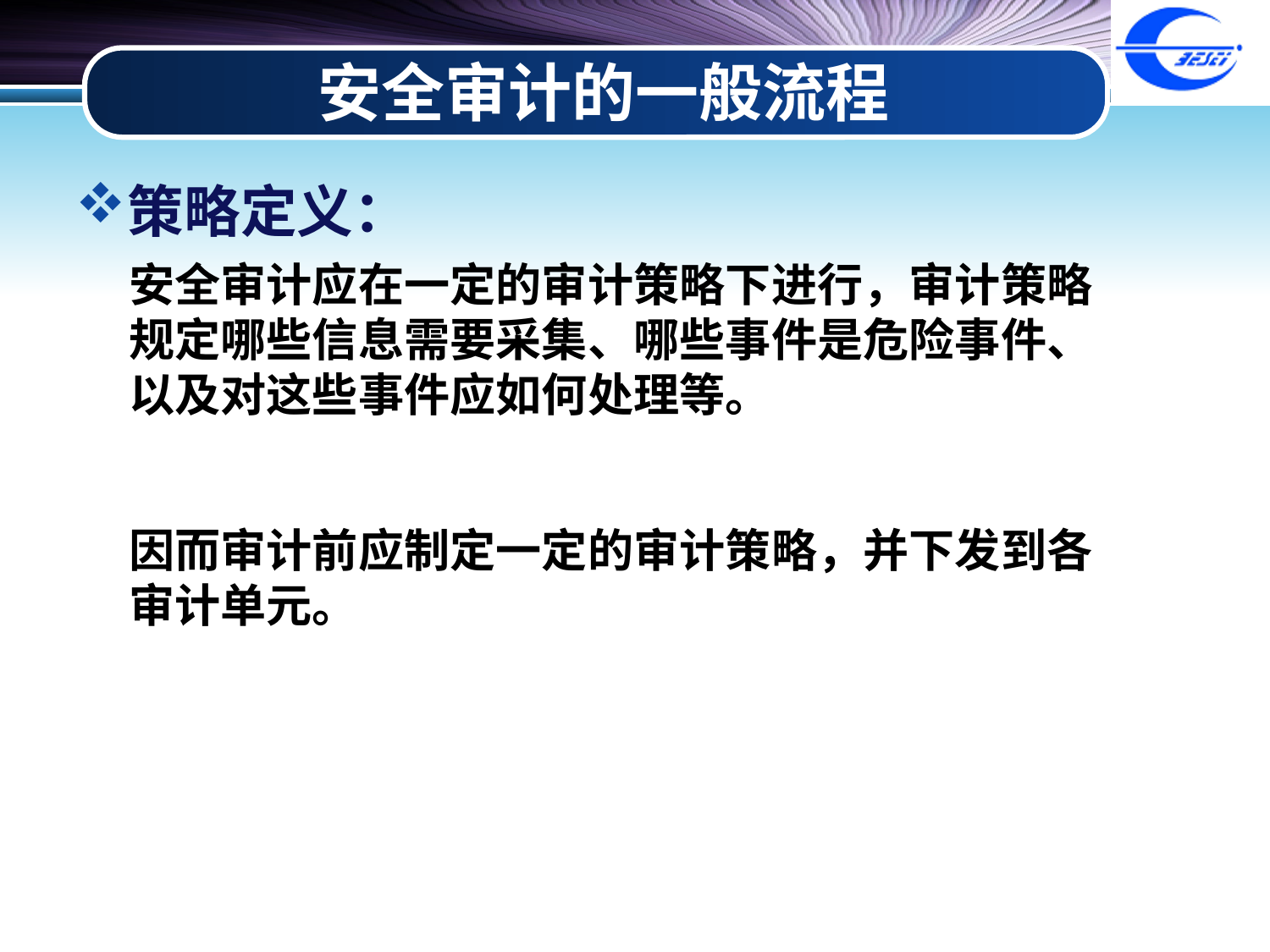

# 安全审计的一般流程
策略定义：
安全审计应在一定的审计策略下进行，审计策略规定哪些信息需要采集、哪些事件是危险事件、以及对这些事件应如何处理等。

因而审计前应制定一定的审计策略，并下发到各审计单元。